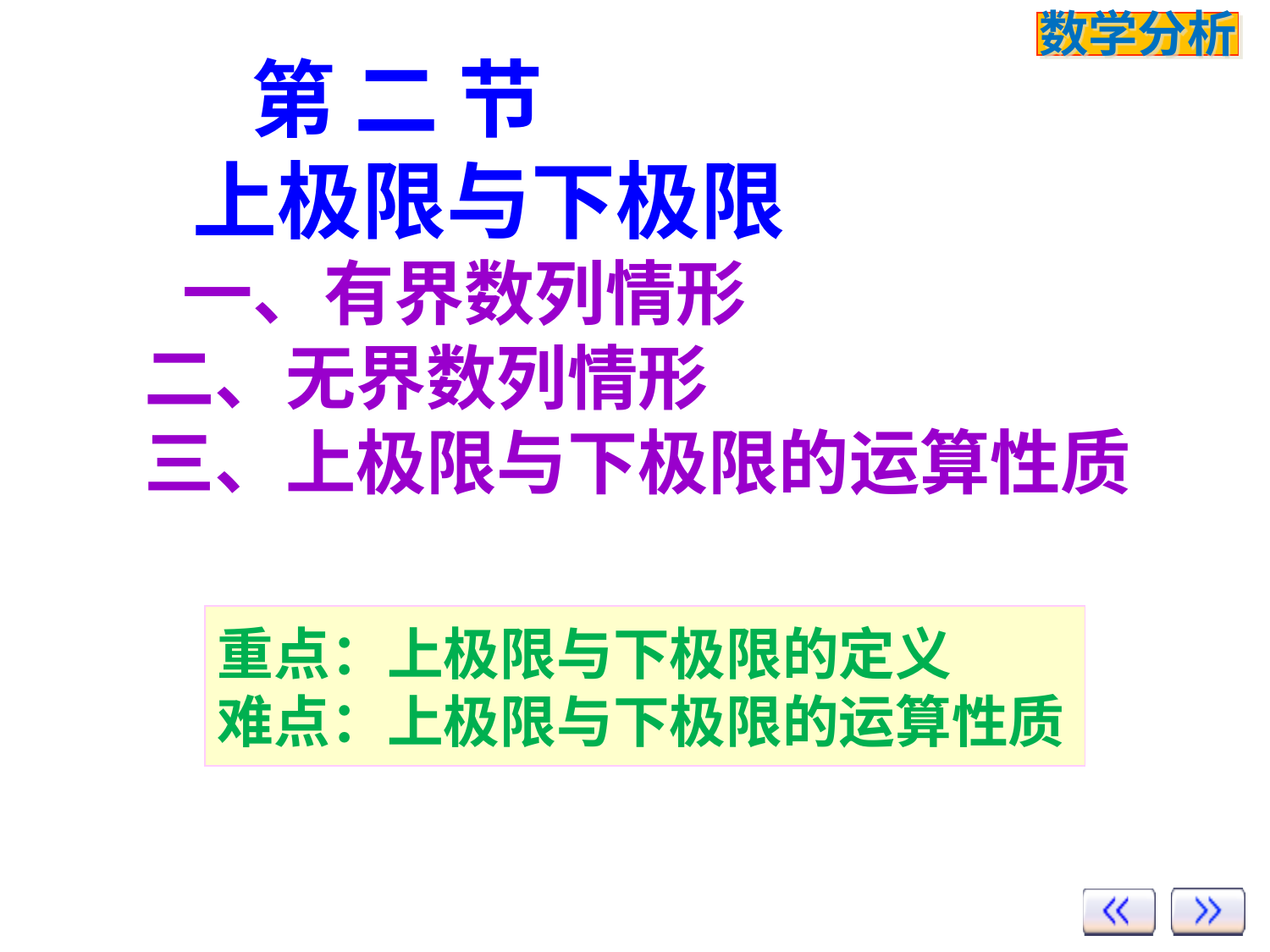

第 二 节
    上极限与下极限
     一、有界数列情形
  二、无界数列情形
  三、上极限与下极限的运算性质

重点：上极限与下极限的定义
难点：上极限与下极限的运算性质